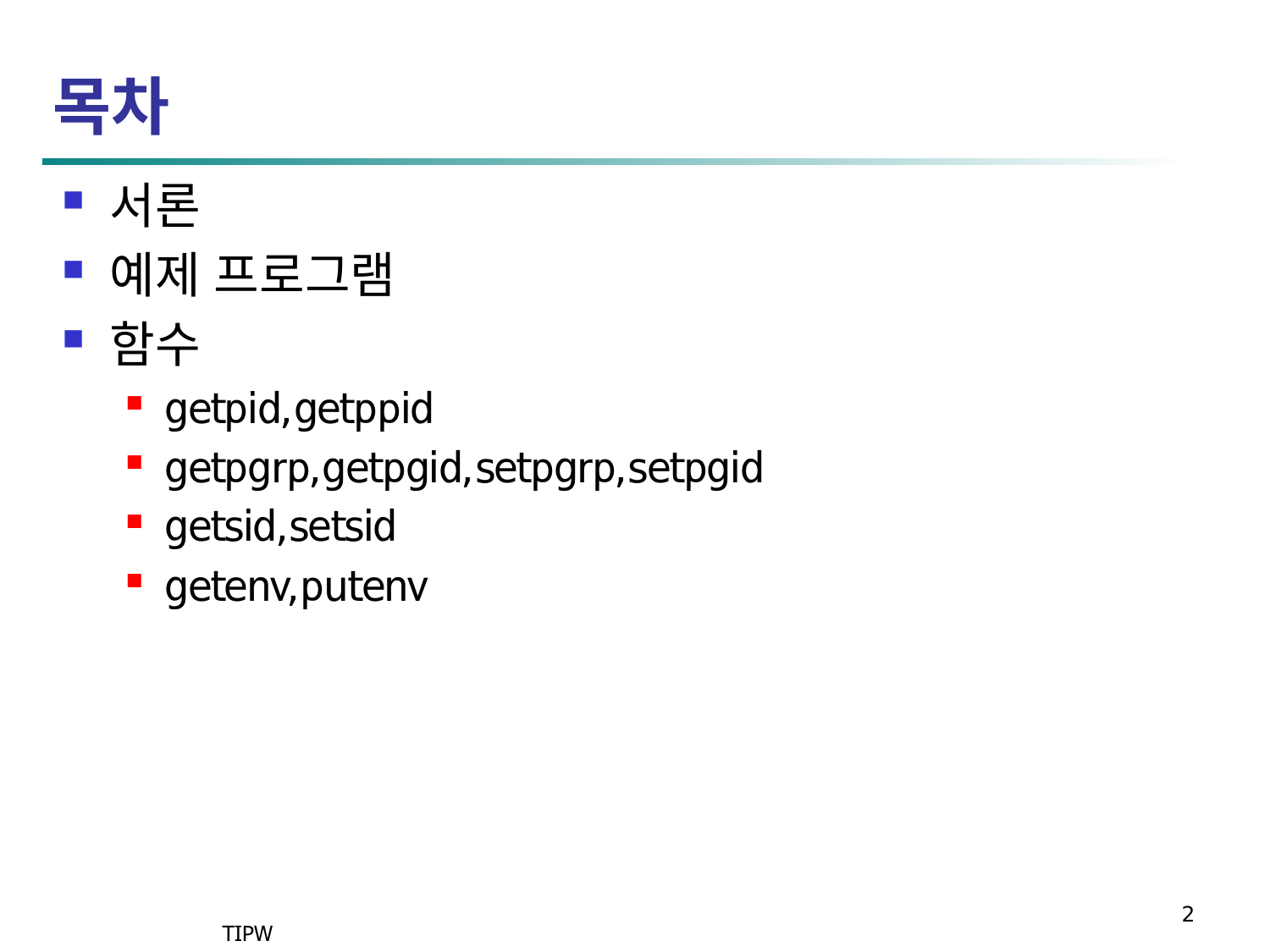

# 목차
서론
예제 프로그램
함수
getpid,getppid
getpgrp,getpgid,setpgrp,setpgid
getsid,setsid
getenv,putenv
2
TIPW